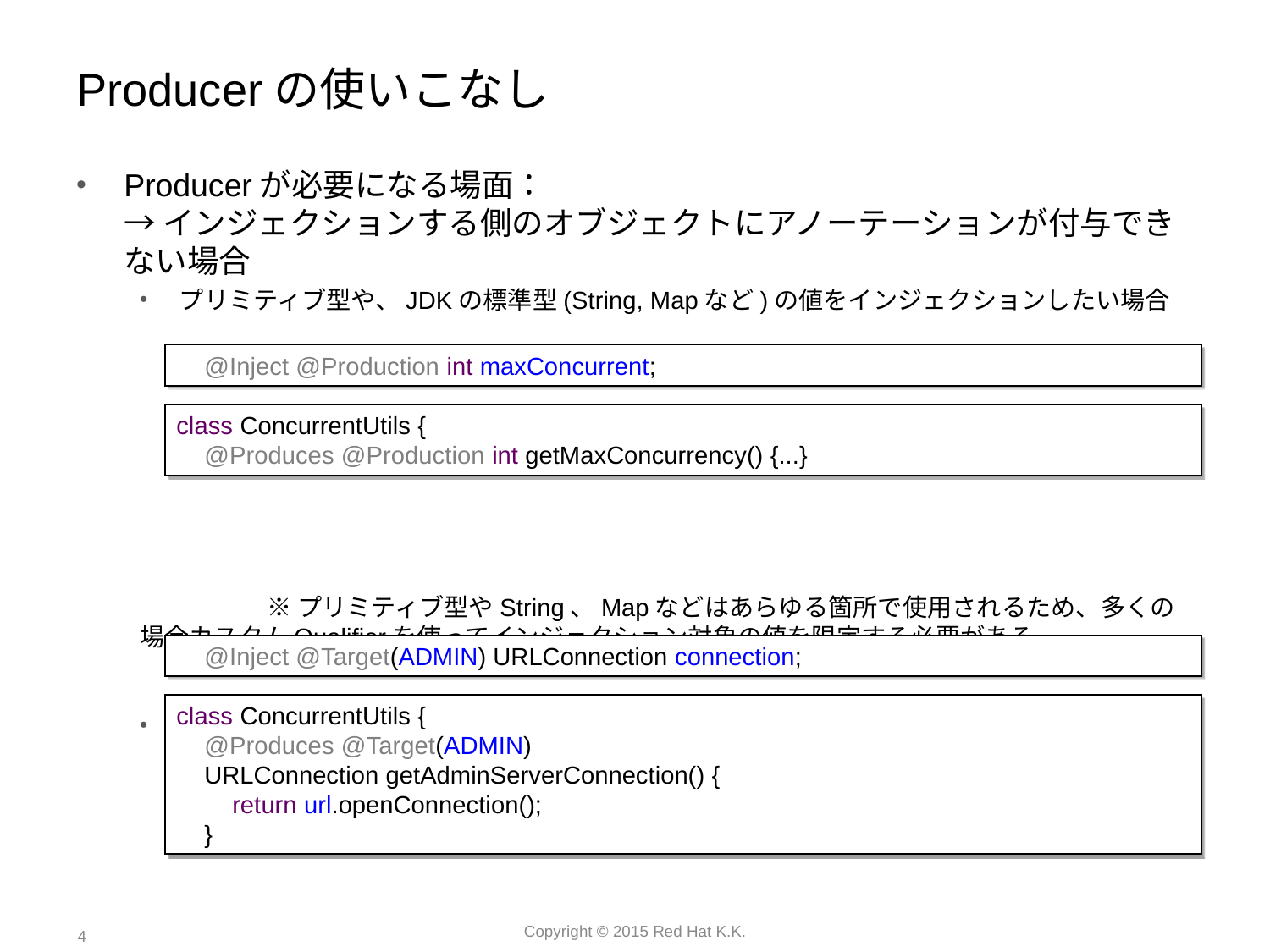

# Producerの使いこなし
Producerが必要になる場面：
→ インジェクションする側のオブジェクトにアノーテーションが付与できない場合
プリミティブ型や、JDKの標準型(String, Mapなど)の値をインジェクションしたい場合

	※プリミティブ型やString、Mapなどはあらゆる箇所で使用されるため、多くの場合カスタムQualifierを使ってインジェクション対象の値を限定する必要がある。

オブジェクトの参照を得るのにコンストラクタが存在しない場合

    @Inject @Production int maxConcurrent;
class ConcurrentUtils {
    @Produces @Production int getMaxConcurrency() {...}
    @Inject @Target(ADMIN) URLConnection connection;
class ConcurrentUtils {
    @Produces @Target(ADMIN)
    URLConnection getAdminServerConnection() {
        return url.openConnection();
    }
4
Copyright © 2015 Red Hat K.K.